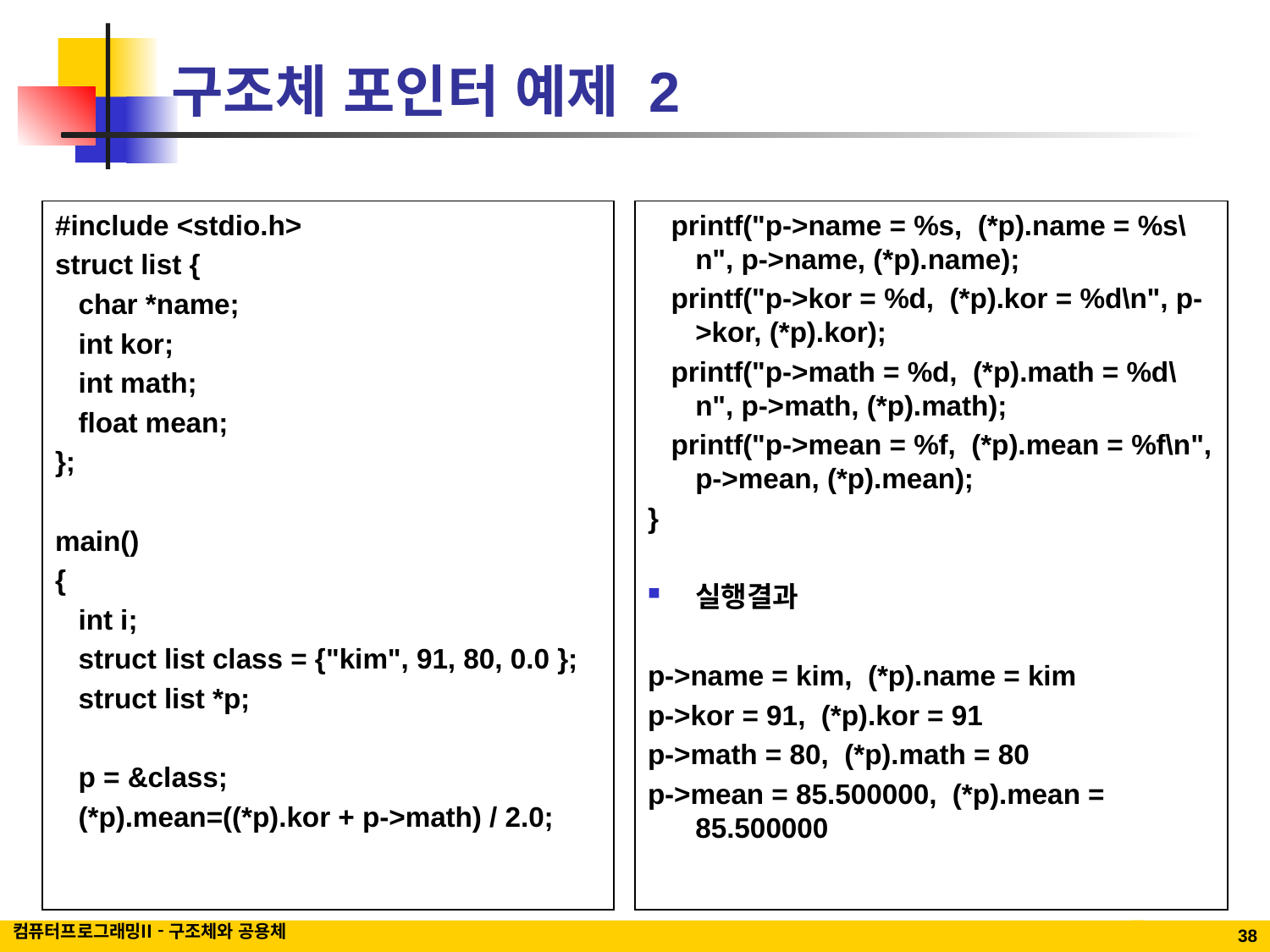

# 구조체 포인터 예제 2
#include <stdio.h>
struct list {
   char *name;
   int kor;
   int math;
   float mean;
};

main()
{
   int i;
   struct list class = {"kim", 91, 80, 0.0 };
   struct list *p;

   p = &class;
   (*p).mean=((*p).kor + p->math) / 2.0;
   printf("p->name = %s,  (*p).name = %s\n", p->name, (*p).name);
   printf("p->kor = %d,  (*p).kor = %d\n", p->kor, (*p).kor);
   printf("p->math = %d,  (*p).math = %d\n", p->math, (*p).math);
   printf("p->mean = %f,  (*p).mean = %f\n", p->mean, (*p).mean);
}

실행결과

p->name = kim,  (*p).name = kim
p->kor = 91,  (*p).kor = 91
p->math = 80,  (*p).math = 80
p->mean = 85.500000,  (*p).mean = 85.500000

컴퓨터프로그래밍II - 구조체와 공용체
38